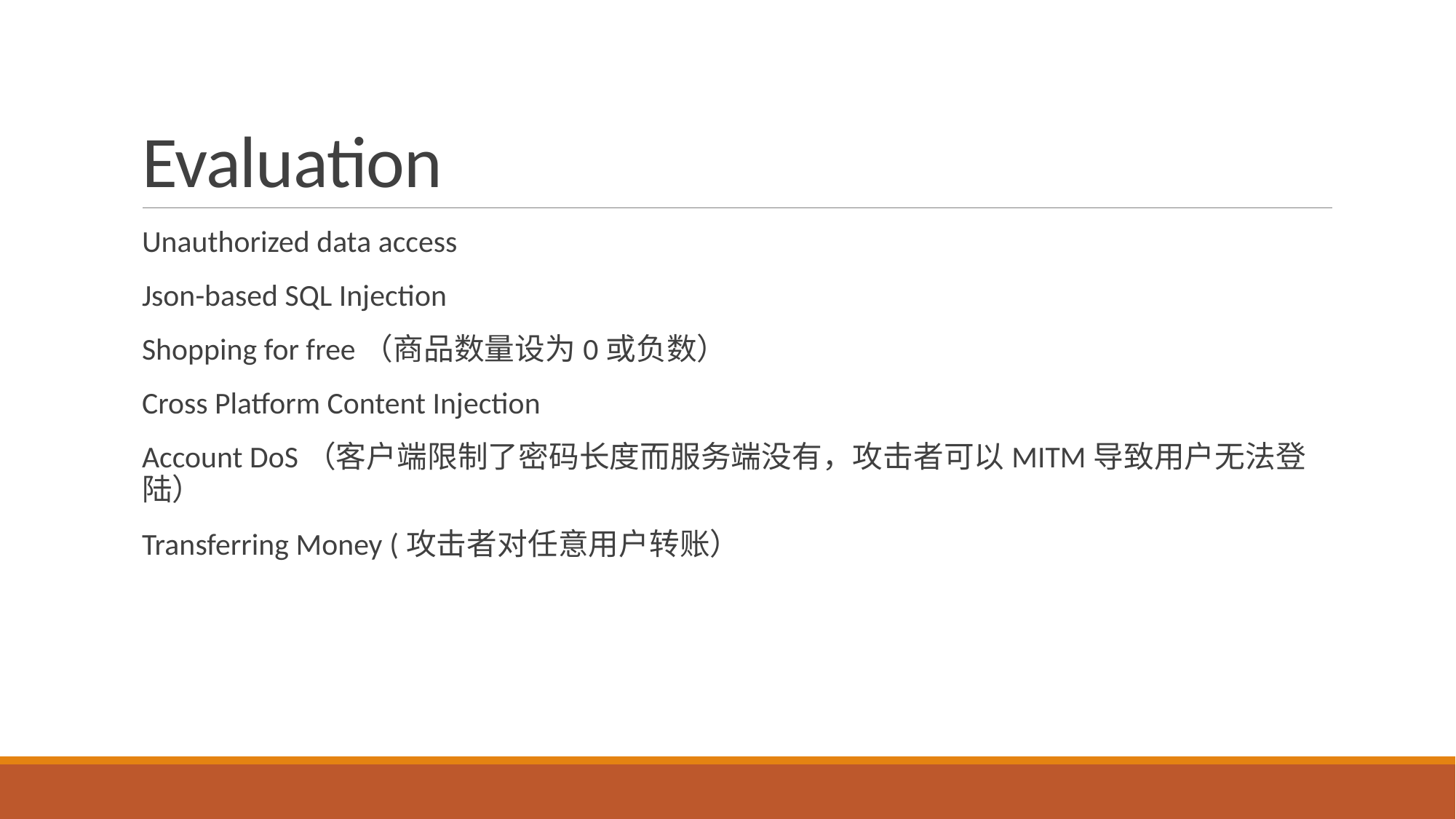

# Evaluation
Unauthorized data access
Json-based SQL Injection
Shopping for free（商品数量设为0或负数）
Cross Platform Content Injection
Account DoS（客户端限制了密码长度而服务端没有，攻击者可以MITM导致用户无法登陆）
Transferring Money (攻击者对任意用户转账）